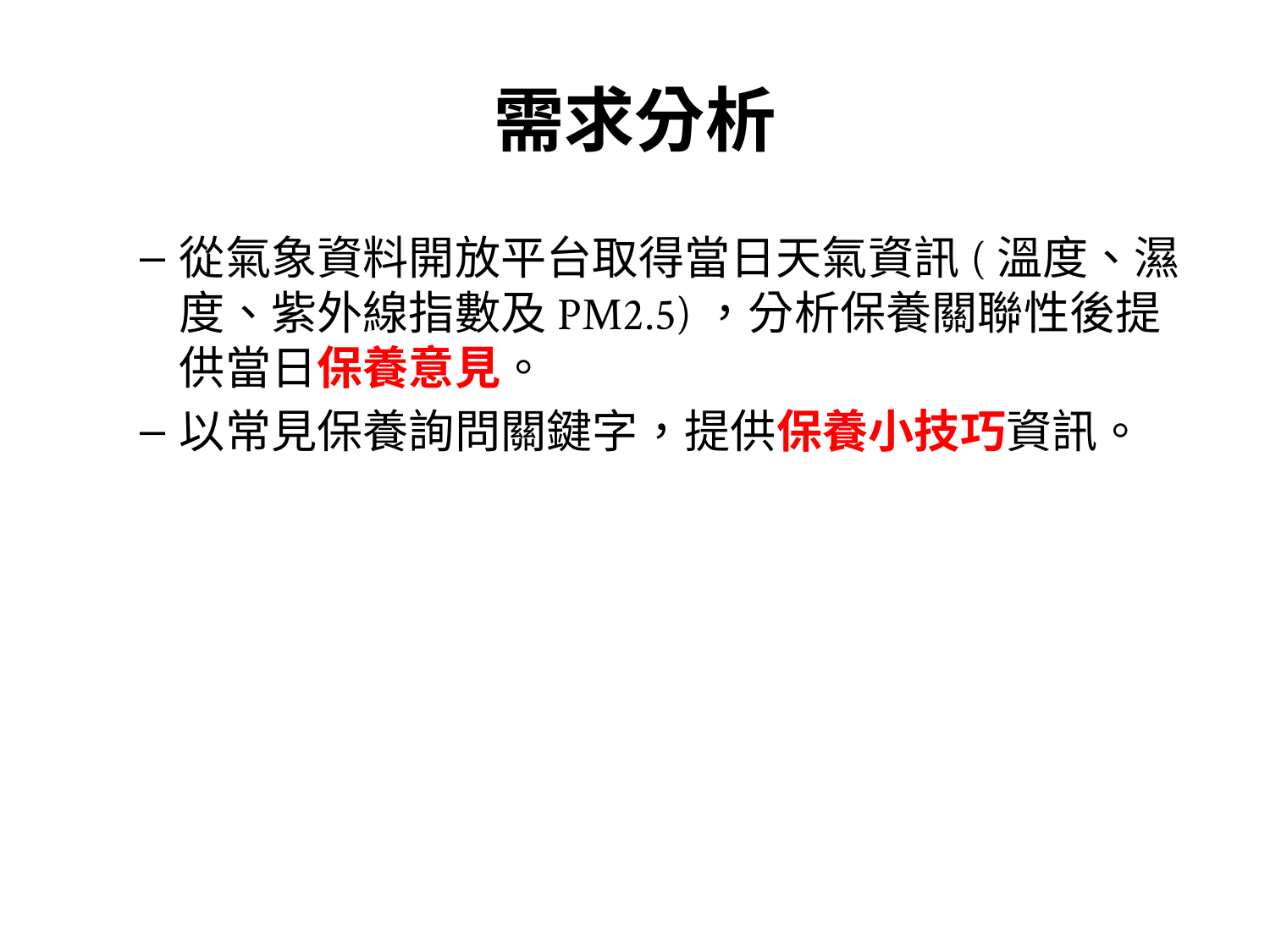

# 需求分析
從氣象資料開放平台取得當日天氣資訊(溫度、濕度、紫外線指數及PM2.5)，分析保養關聯性後提供當日保養意見。
以常見保養詢問關鍵字，提供保養小技巧資訊。